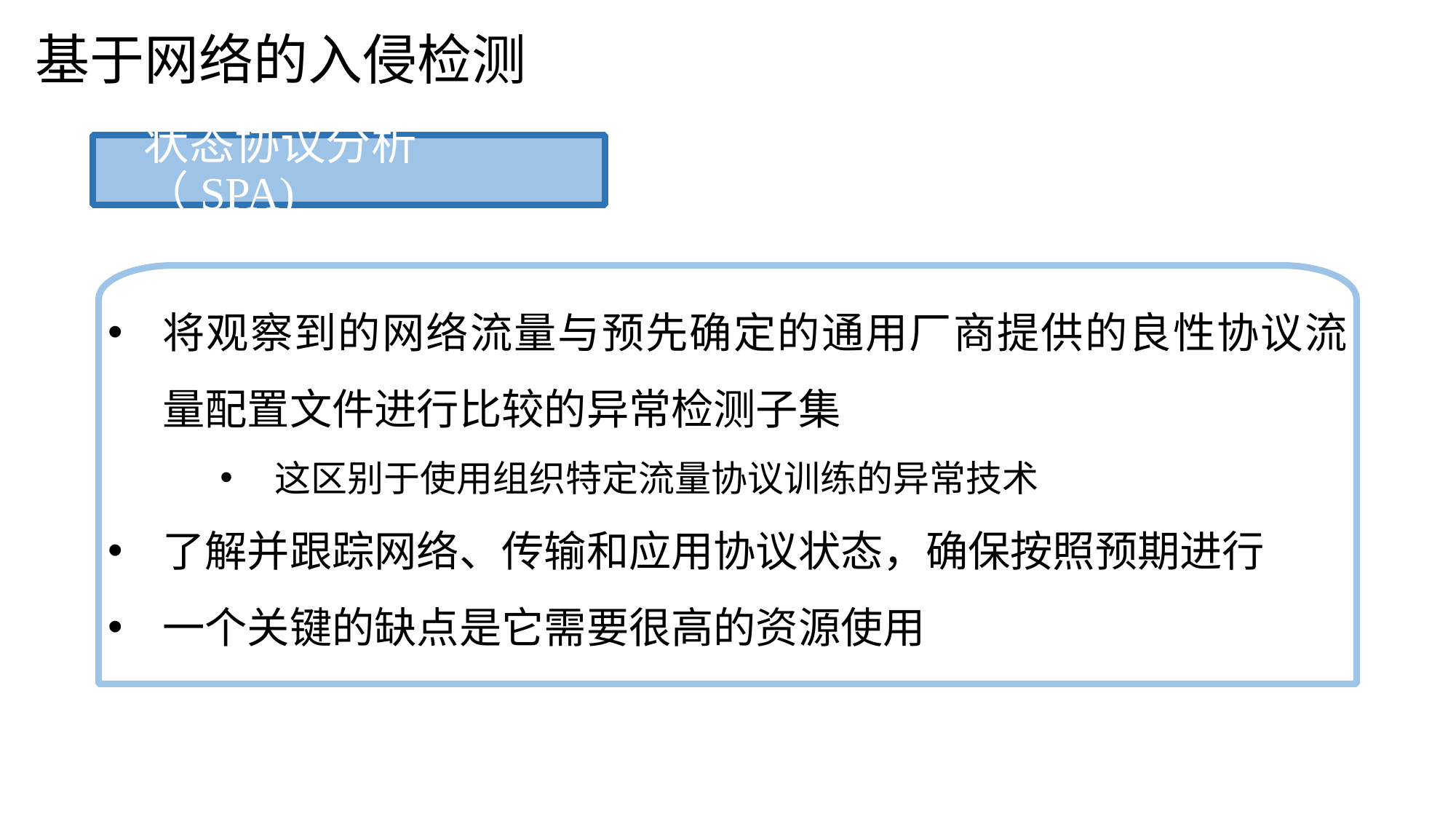

基于网络的入侵检测
状态协议分析（SPA)
将观察到的网络流量与预先确定的通用厂商提供的良性协议流量配置文件进行比较的异常检测子集
这区别于使用组织特定流量协议训练的异常技术
了解并跟踪网络、传输和应用协议状态，确保按照预期进行
一个关键的缺点是它需要很高的资源使用